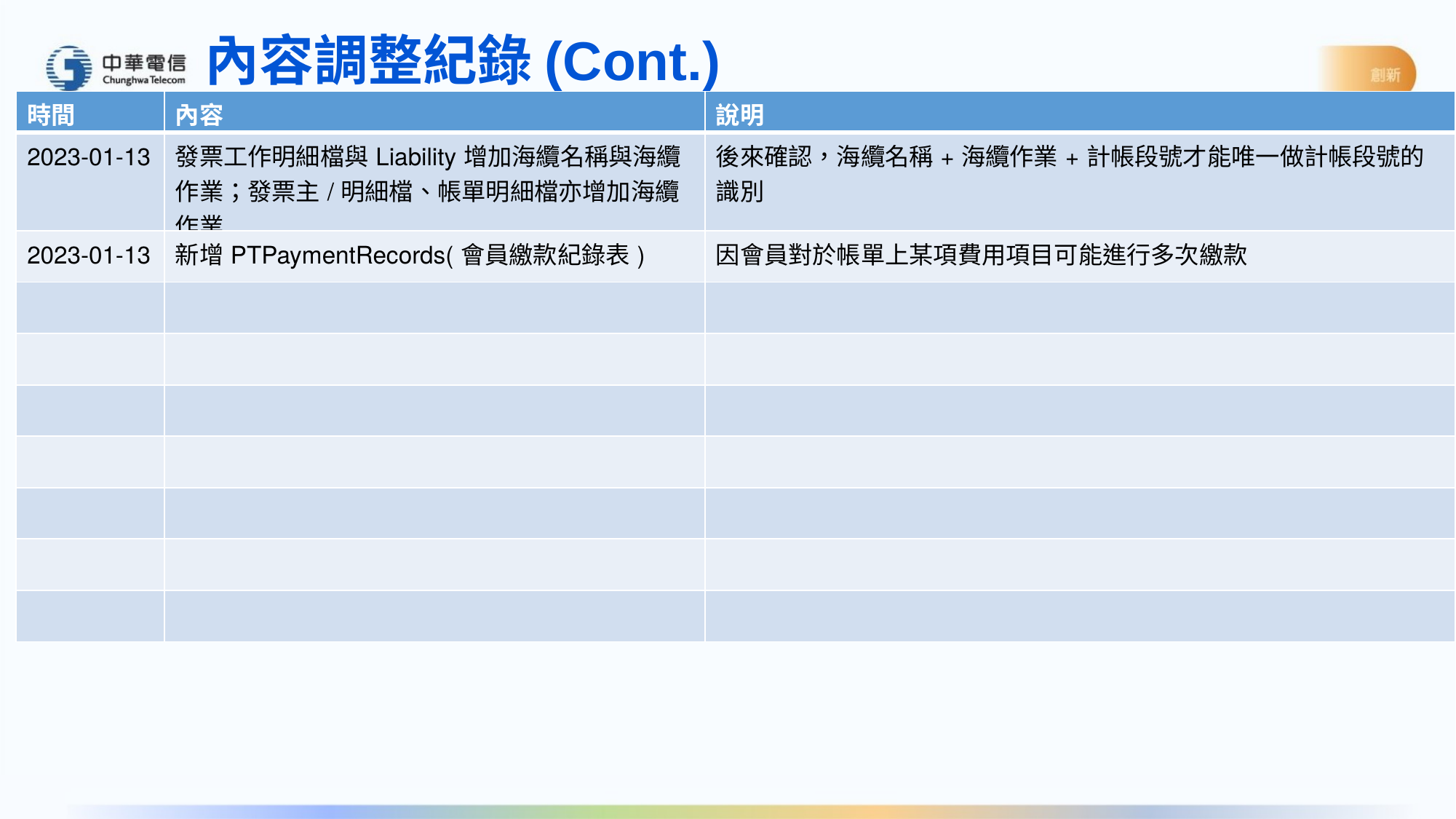

內容調整紀錄(Cont.)
| 時間 | 內容 | 說明 |
| --- | --- | --- |
| 2023-01-13 | 發票工作明細檔與Liability增加海纜名稱與海纜作業；發票主/明細檔、帳單明細檔亦增加海纜作業 | 後來確認，海纜名稱+海纜作業+計帳段號才能唯一做計帳段號的識別 |
| 2023-01-13 | 新增PTPaymentRecords(會員繳款紀錄表) | 因會員對於帳單上某項費用項目可能進行多次繳款 |
|  |  |  |
|  |  |  |
|  |  |  |
|  |  |  |
|  |  |  |
|  |  |  |
|  |  |  |
S-情境 (Situation)